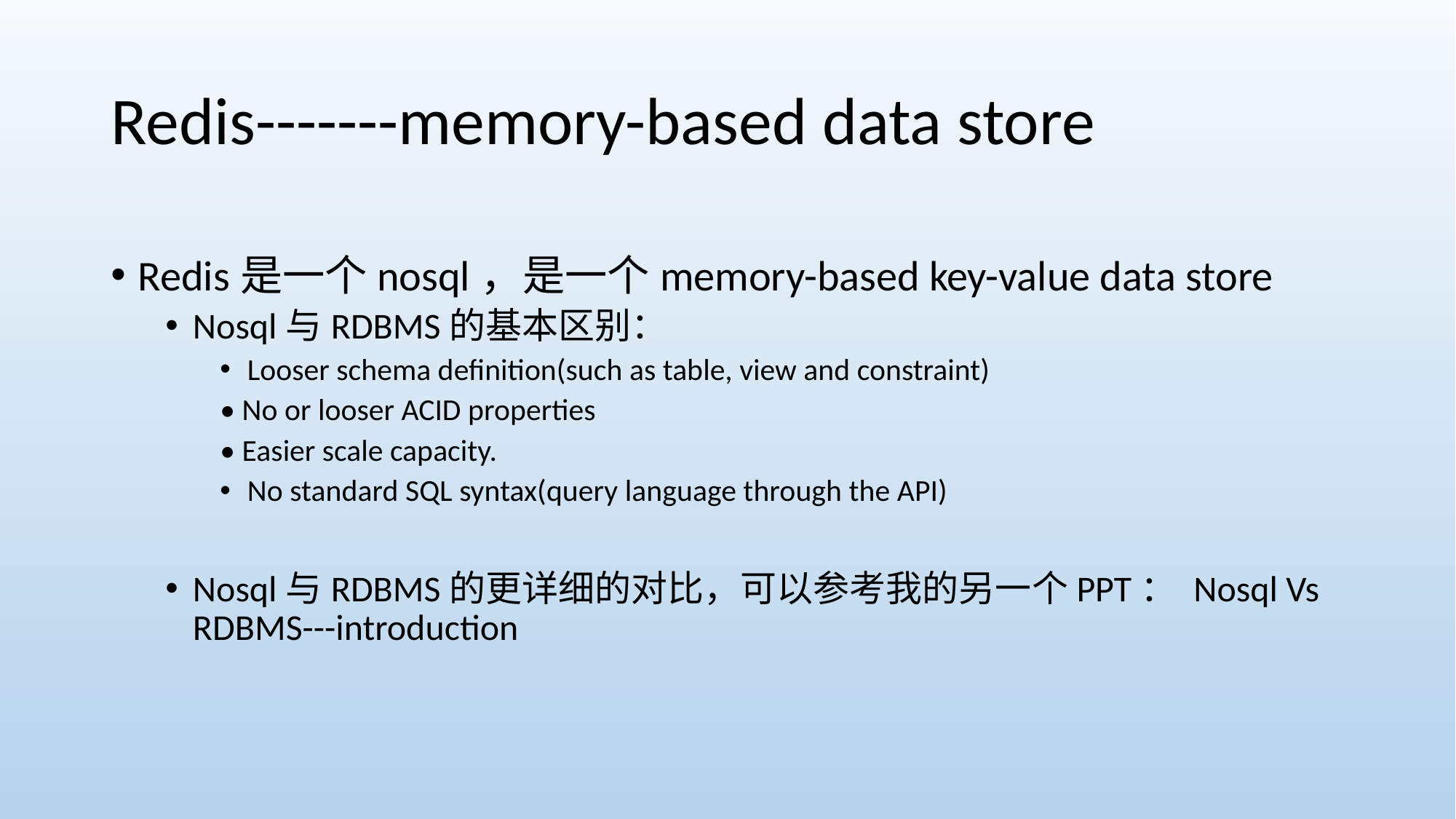

# Redis-------memory-based data store
Redis是一个nosql，是一个memory-based key-value data store
Nosql与RDBMS的基本区别：
Looser schema definition(such as table, view and constraint)
• No or looser ACID properties
• Easier scale capacity.
No standard SQL syntax(query language through the API)

Nosql与RDBMS的更详细的对比，可以参考我的另一个PPT： Nosql Vs RDBMS---introduction